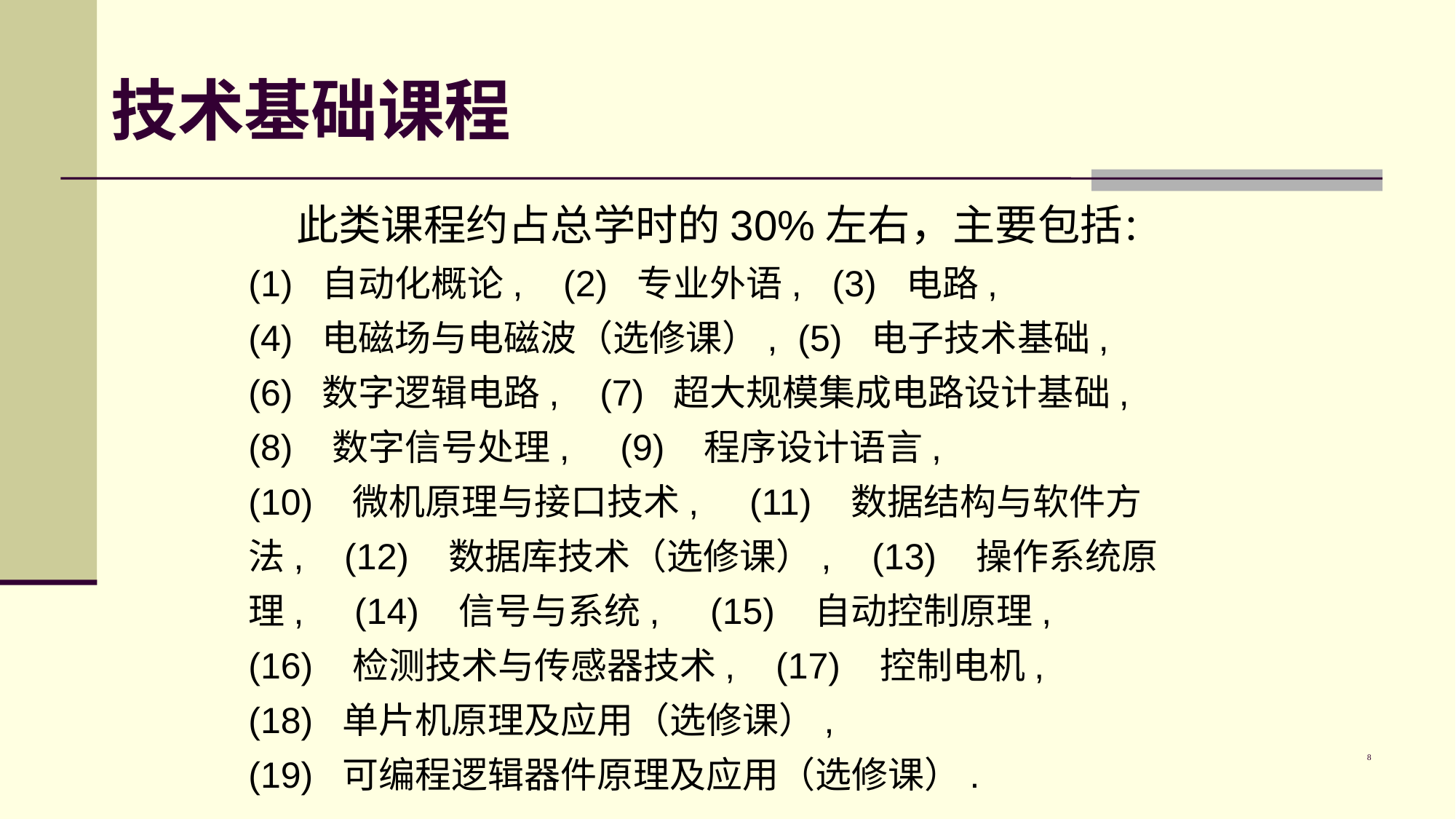

# 技术基础课程
    此类课程约占总学时的30%左右，主要包括：
(1)  自动化概论,    (2)  专业外语,   (3)  电路,
(4)  电磁场与电磁波（选修课）,  (5)  电子技术基础,
(6)  数字逻辑电路,    (7)  超大规模集成电路设计基础,    (8)   数字信号处理,     (9)   程序设计语言,
(10)   微机原理与接口技术,     (11)   数据结构与软件方法,    (12)   数据库技术（选修课）,    (13)   操作系统原理,     (14)   信号与系统,     (15)   自动控制原理,
(16)   检测技术与传感器技术,    (17)   控制电机,
(18)  单片机原理及应用（选修课）,
(19)  可编程逻辑器件原理及应用（选修课）.
8